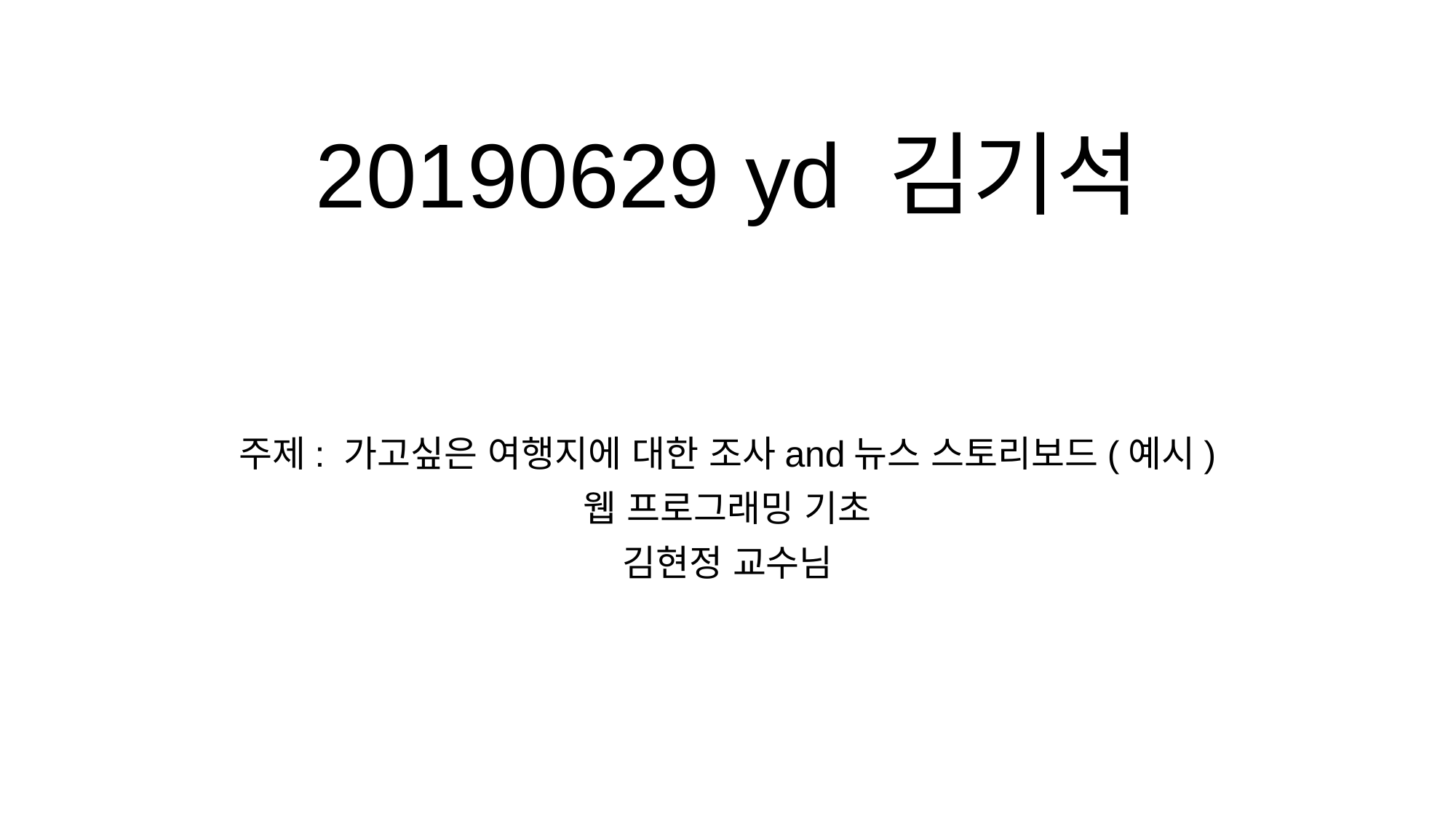

# 20190629 yd 김기석
주제: 가고싶은 여행지에 대한 조사and뉴스 스토리보드(예시)
웹 프로그래밍 기초
김현정 교수님